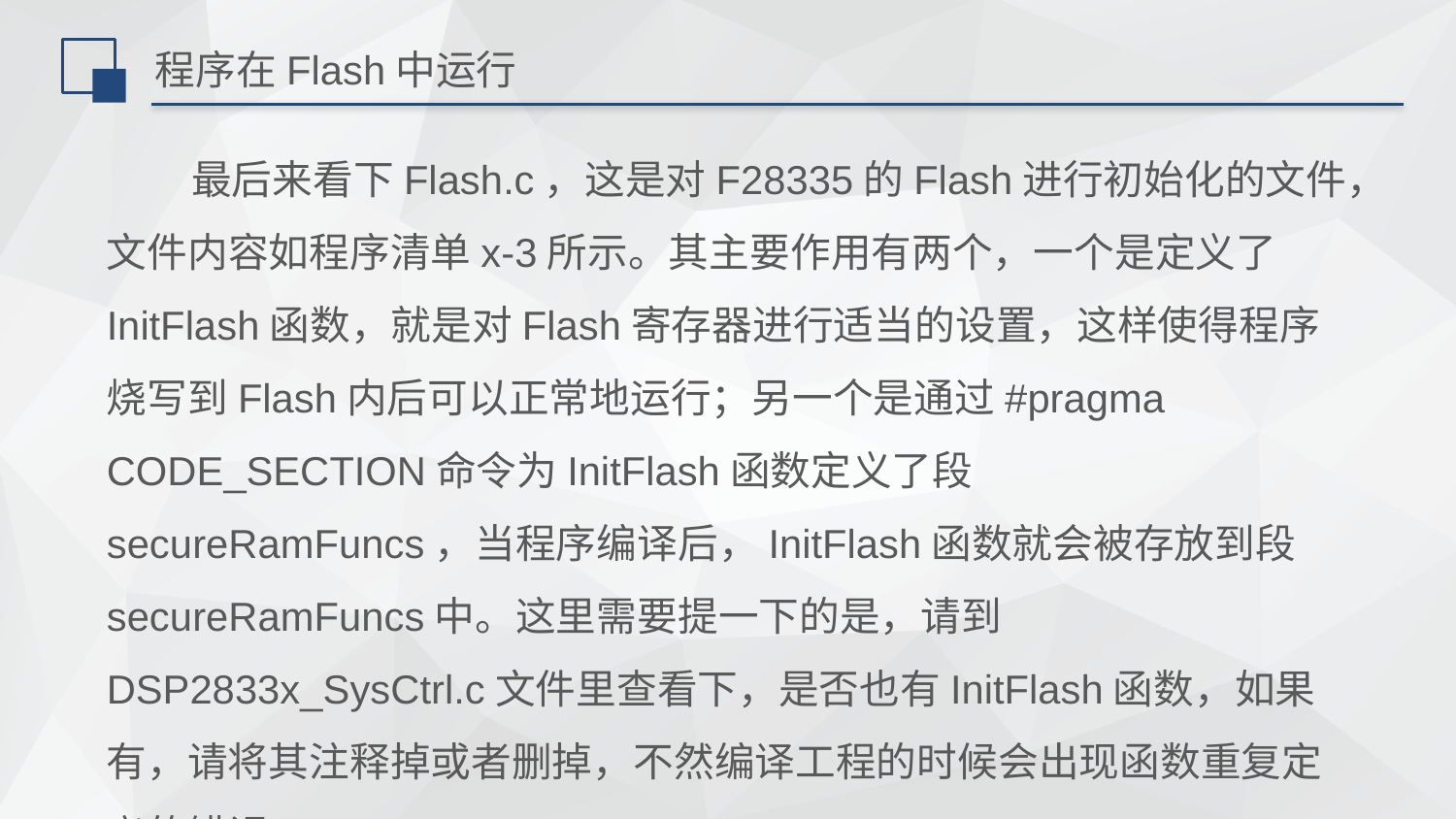

# 程序在Flash中运行
最后来看下Flash.c，这是对F28335的Flash进行初始化的文件，文件内容如程序清单x-3所示。其主要作用有两个，一个是定义了InitFlash函数，就是对Flash寄存器进行适当的设置，这样使得程序烧写到Flash内后可以正常地运行；另一个是通过#pragma CODE_SECTION命令为InitFlash函数定义了段secureRamFuncs，当程序编译后，InitFlash函数就会被存放到段secureRamFuncs中。这里需要提一下的是，请到DSP2833x_SysCtrl.c文件里查看下，是否也有InitFlash函数，如果有，请将其注释掉或者删掉，不然编译工程的时候会出现函数重复定义的错误。